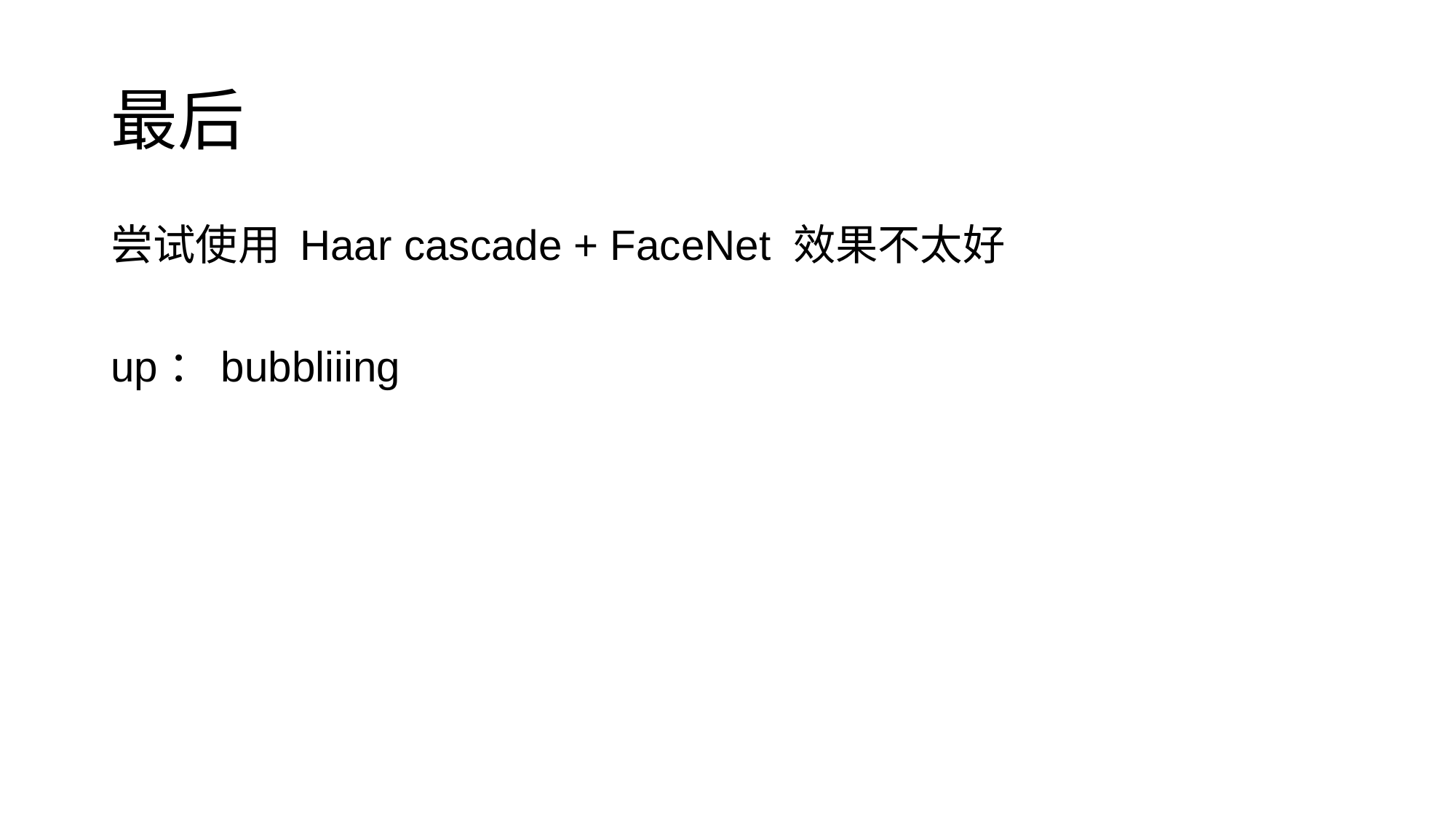

# 最后
尝试使用 Haar cascade + FaceNet 效果不太好

up：bubbliiing